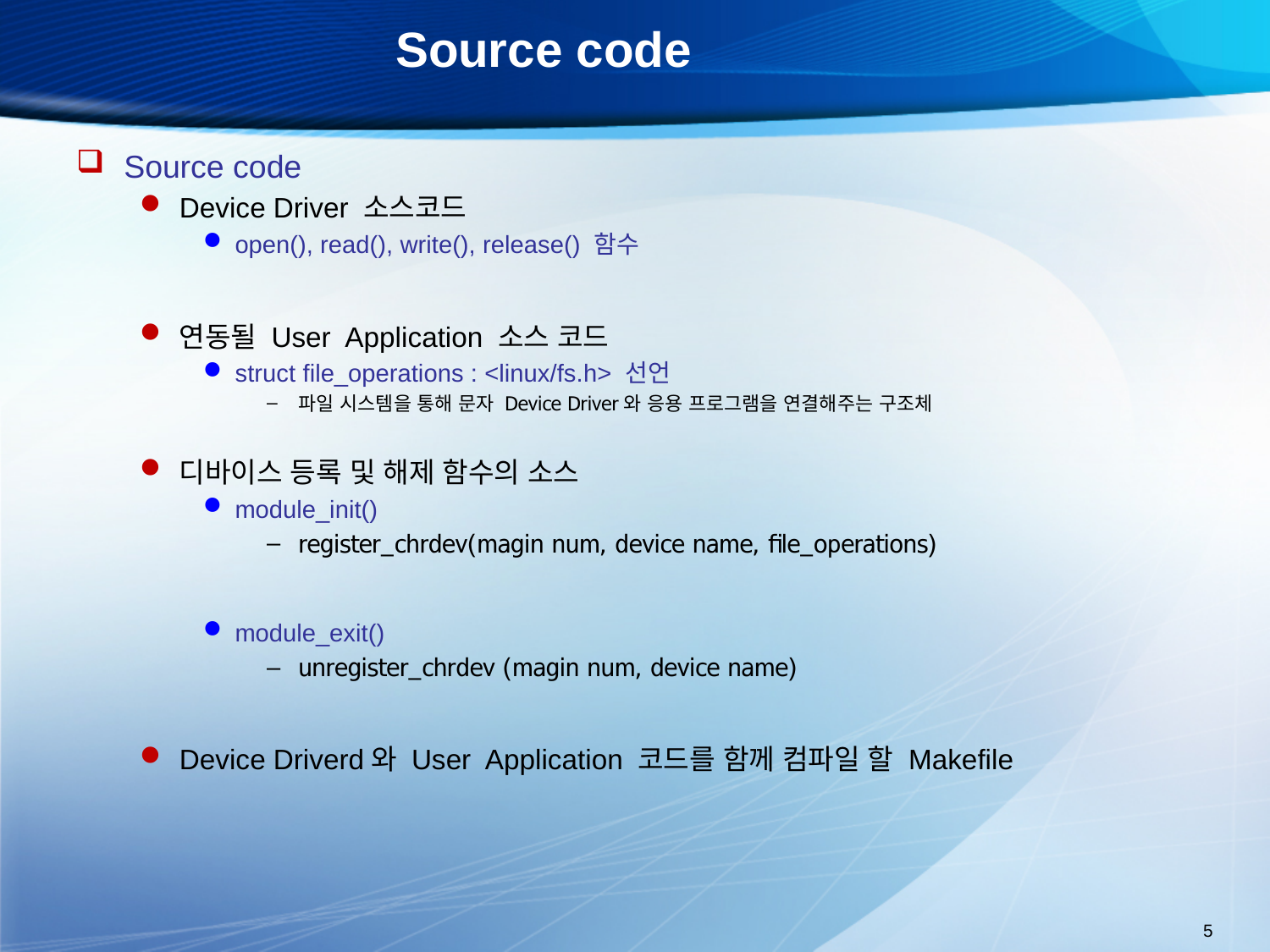

# Source code
Source code
Device Driver 소스코드
open(), read(), write(), release() 함수

연동될 User  Application 소스 코드
struct file_operations : <linux/fs.h> 선언
파일 시스템을 통해 문자 Device Driver와 응용 프로그램을 연결해주는 구조체

디바이스 등록 및 해제 함수의 소스
module_init()
register_chrdev(magin num, device name, file_operations)

module_exit()
unregister_chrdev (magin num, device name)

Device Driverd와 User  Application 코드를 함께 컴파일 할 Makefile